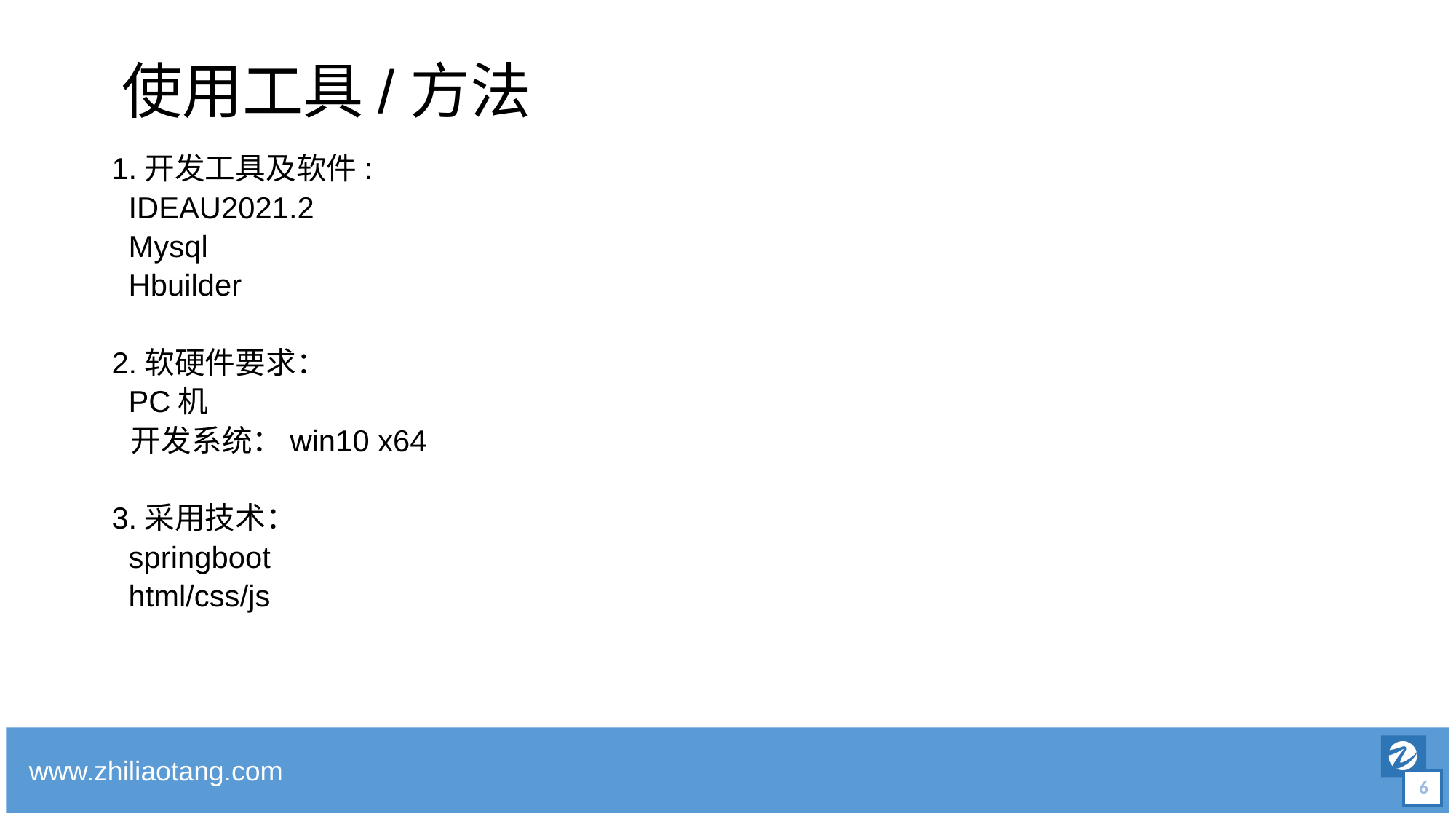

# 使用工具/方法
 1.开发工具及软件:
   IDEAU2021.2
   Mysql
   Hbuilder

 2.软硬件要求：
   PC机
   开发系统：win10 x64

 3.采用技术：
   springboot
   html/css/js

6